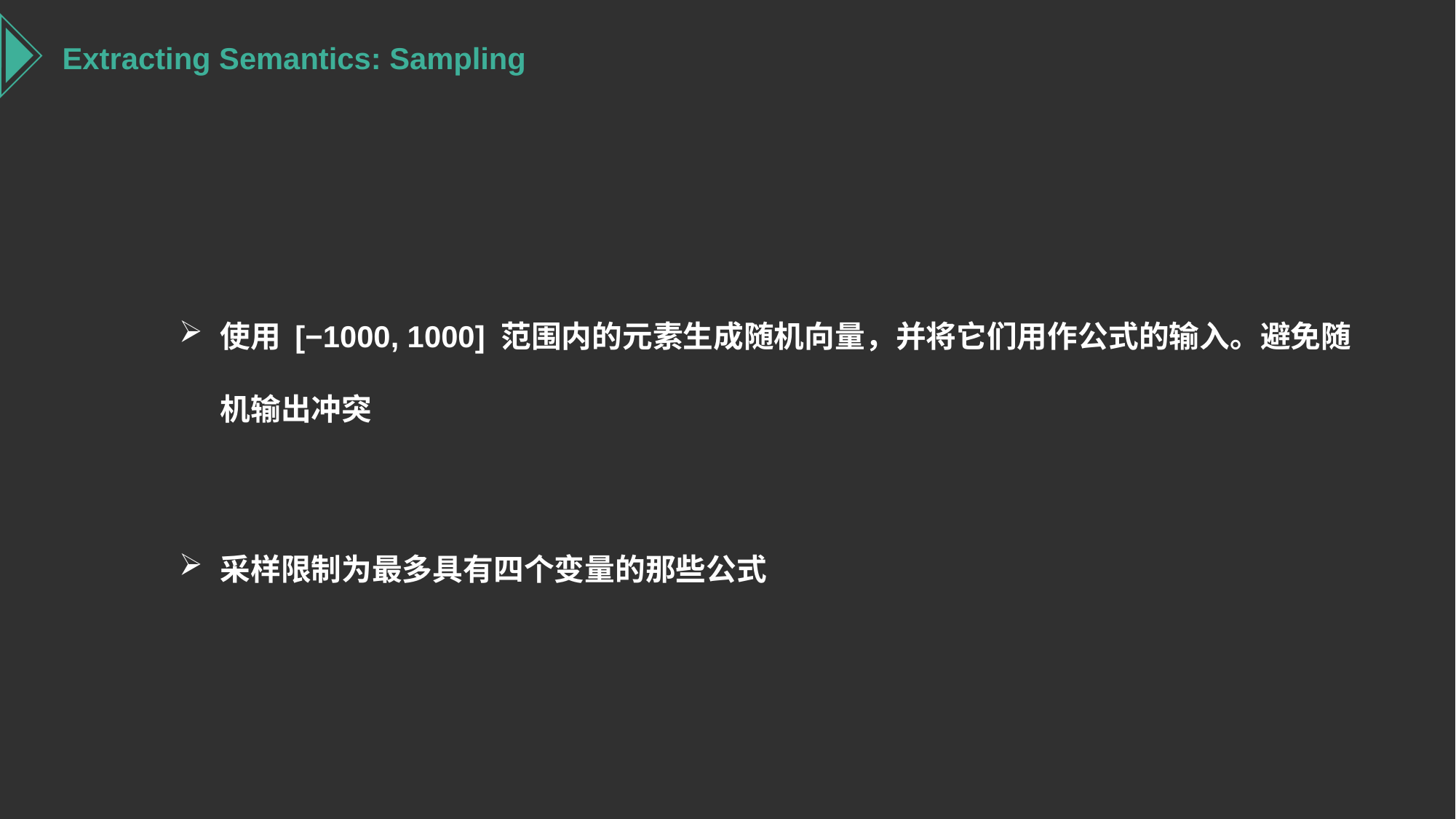

Extracting Semantics: Sampling

使用 [−1000, 1000] 范围内的元素生成随机向量，并将它们用作公式的输入。避免随机输出冲突

采样限制为最多具有四个变量的那些公式